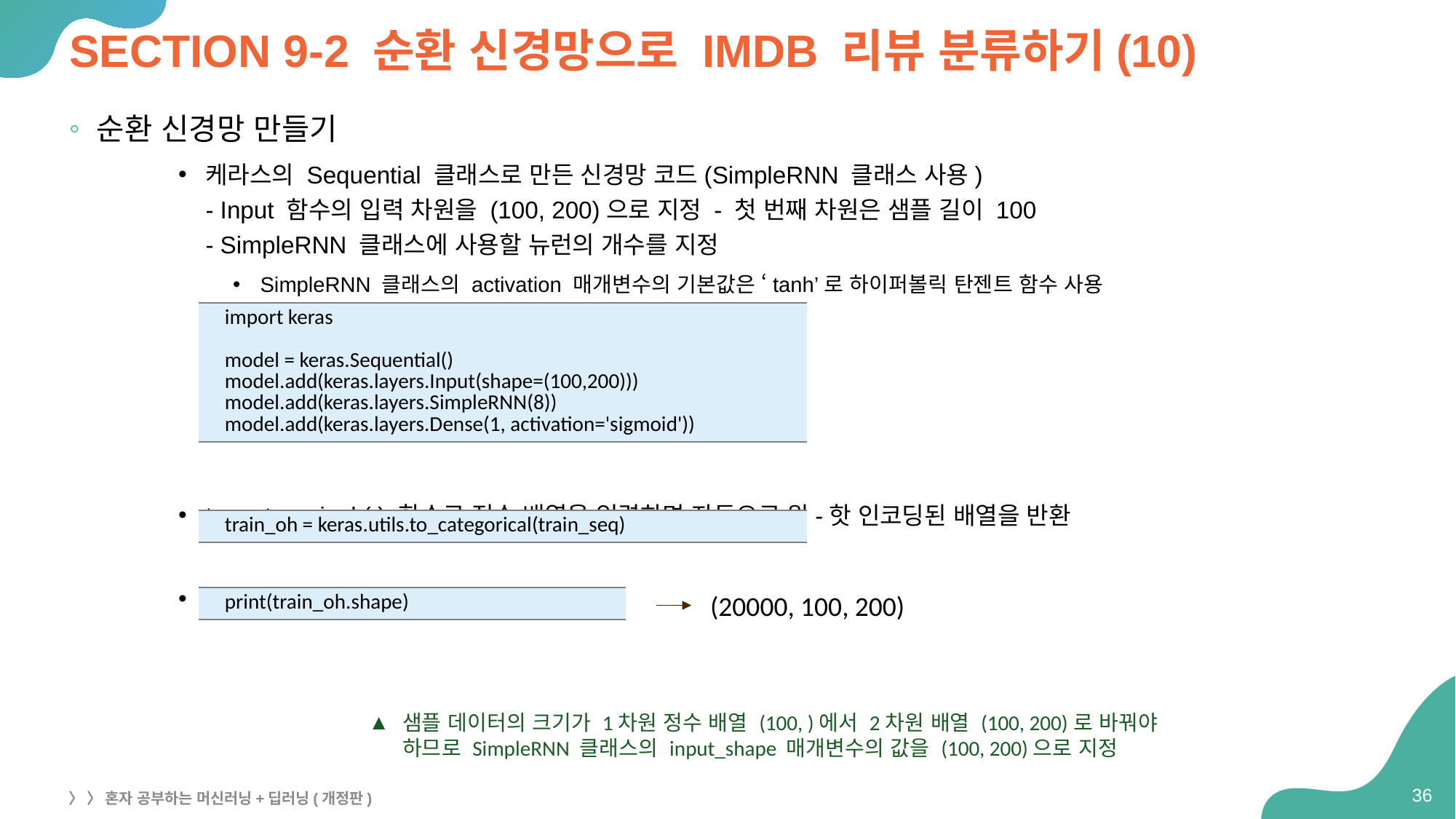

# SECTION 9-2 순환 신경망으로 IMDB 리뷰 분류하기(10)
순환 신경망 만들기
케라스의 Sequential 클래스로 만든 신경망 코드(SimpleRNN 클래스 사용)
- Input 함수의 입력 차원을 (100, 200)으로 지정 - 첫 번째 차원은 샘플 길이 100
- SimpleRNN 클래스에 사용할 뉴런의 개수를 지정
SimpleRNN 클래스의 activation 매개변수의 기본값은 ‘tanh’로 하이퍼볼릭 탄젠트 함수 사용

to_categorical ( ) 함수로 정수 배열을 입력하면 자동으로 원-핫 인코딩된 배열을 반환

train_oh 배열의 크기 출력
| import keras model = keras.Sequential() model.add(keras.layers.Input(shape=(100,200))) model.add(keras.layers.SimpleRNN(8)) model.add(keras.layers.Dense(1, activation='sigmoid')) |
| --- |
| train\_oh = keras.utils.to\_categorical(train\_seq) |
| --- |
(20000, 100, 200)
| print(train\_oh.shape) |
| --- |
샘플 데이터의 크기가 1차원 정수 배열 (100, )에서 2차원 배열 (100, 200)로 바꿔야 하므로 SimpleRNN 클래스의 input_shape 매개변수의 값을 (100, 200)으로 지정
36
〉 〉 혼자 공부하는 머신러닝+딥러닝(개정판)